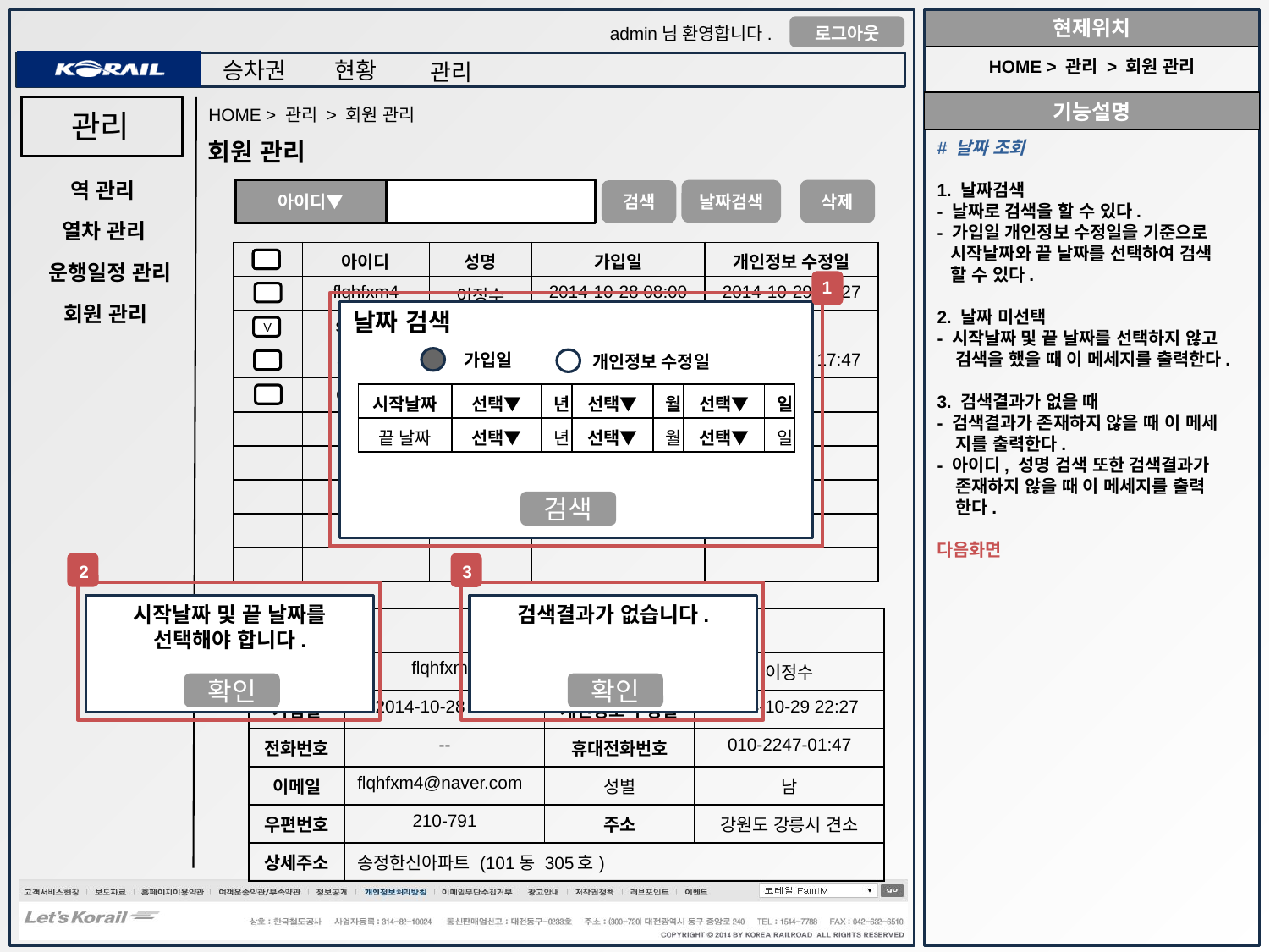

HOME > 관리 > 회원 관리
HOME > 관리 > 회원 관리
관리
# 날짜 조회

1. 날짜검색
- 날짜로 검색을 할 수 있다.
- 가입일 개인정보 수정일을 기준으로
  시작날짜와 끝 날짜를 선택하여 검색
  할 수 있다.

2. 날짜 미선택
- 시작날짜 및 끝 날짜를 선택하지 않고
   검색을 했을 때 이 메세지를 출력한다.

3. 검색결과가 없을 때
- 검색결과가 존재하지 않을 때 이 메세
   지를 출력한다.
- 아이디, 성명 검색 또한 검색결과가
   존재하지 않을 때 이 메세지를 출력
   한다.

다음화면
회원 관리
역 관리

날짜검색
삭제
아이디▼
검색
열차 관리
|  | 아이디 | 성명 | 가입일 | 개인정보 수정일 |
| --- | --- | --- | --- | --- |
|  | flqhfxm4 | 이정수 | 2014-10-28 08:00 | 2014-10-29 22:27 |
|  | sw7789 | 박수철 | 2014-10-29 03:13 | -- |
|  | a257da | 이서진 | 2014-10-30 13:15 | 2014-10-30 17:47 |
|  | dswsa2 | 남서영 | 2014-10-30 21:08 | -- |
|  |  |  |  |  |
|  |  |  |  |  |
|  |  |  |  |  |
|  |  |  |  |  |
|  |  |  |  |  |

운행일정 관리
1

회원 관리
날짜 검색

V

가입일
개인정보 수정일

| 시작날짜 | 선택▼ | 년 | 선택▼ | 월 | 선택▼ | 일 |
| --- | --- | --- | --- | --- | --- | --- |
| 끝 날짜 | 선택▼ | 년 | 선택▼ | 월 | 선택▼ | 일 |

검색

2
3

시작날짜 및 끝 날짜를 선택해야 합니다.
검색결과가 없습니다.
| 상세정보 |  |  |  |
| --- | --- | --- | --- |
| 아이디 | flqhfxm4 | 성명 | 이정수 |
| 가입일 | 2014-10-28 08:00 | 개인정보 수정일 | 2014-10-29 22:27 |
| 전화번호 | -- | 휴대전화번호 | 010-2247-01:47 |
| 이메일 | flqhfxm4@naver.com | 성별 | 남 |
| 우편번호 | 210-791 | 주소 | 강원도 강릉시 견소 |
| 상세주소 | 송정한신아파트 (101동 305호) |  |  |
확인
확인